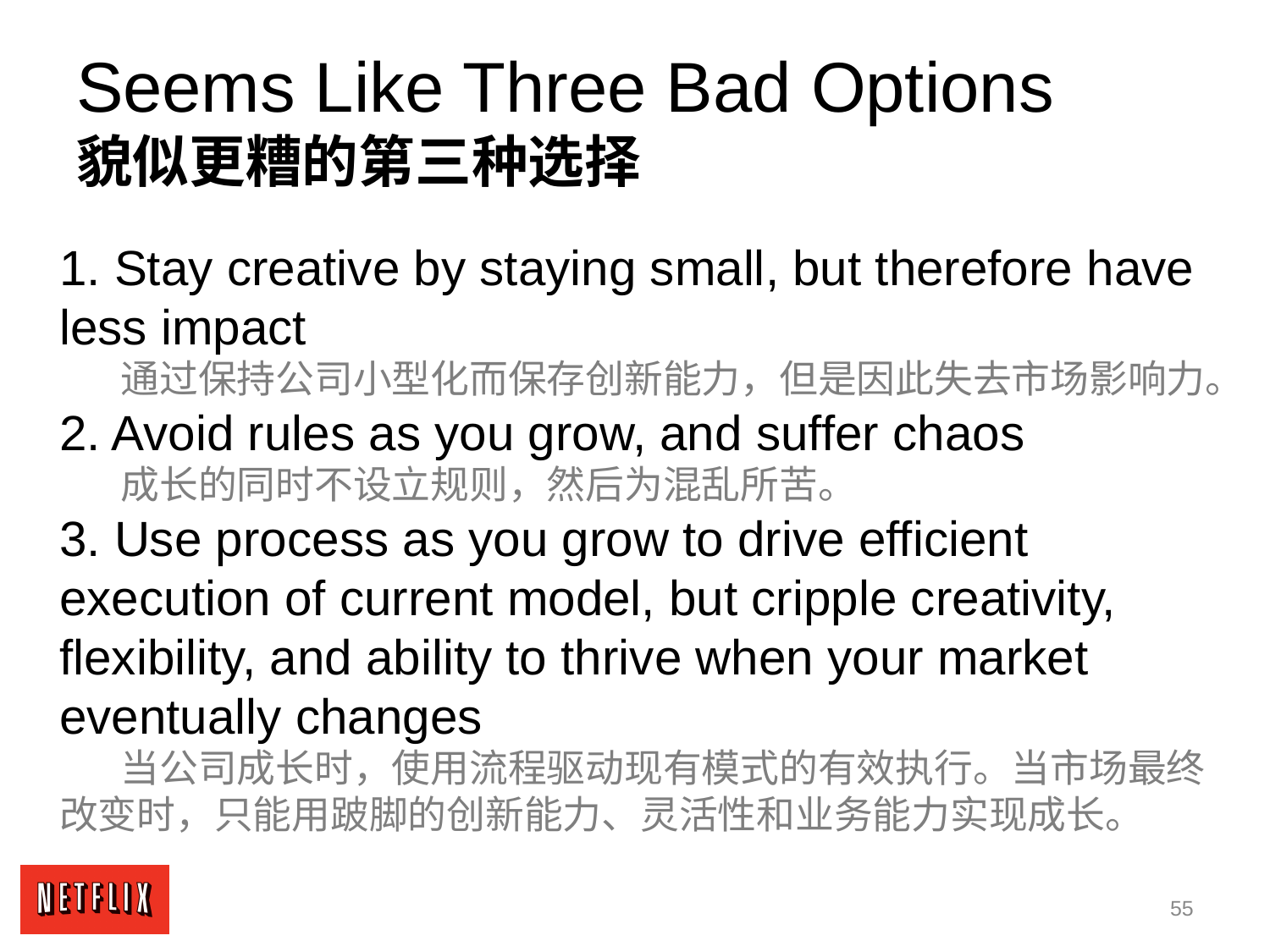

Seems Like Three Bad Options
貌似更糟的第三种选择
1. Stay creative by staying small, but therefore have less impact
      通过保持公司小型化而保存创新能力，但是因此失去市场影响力。
2. Avoid rules as you grow, and suffer chaos
      成长的同时不设立规则，然后为混乱所苦。
3. Use process as you grow to drive efficient execution of current model, but cripple creativity, flexibility, and ability to thrive when your market eventually changes
      当公司成长时，使用流程驱动现有模式的有效执行。当市场最终改变时，只能用跛脚的创新能力、灵活性和业务能力实现成长。
55